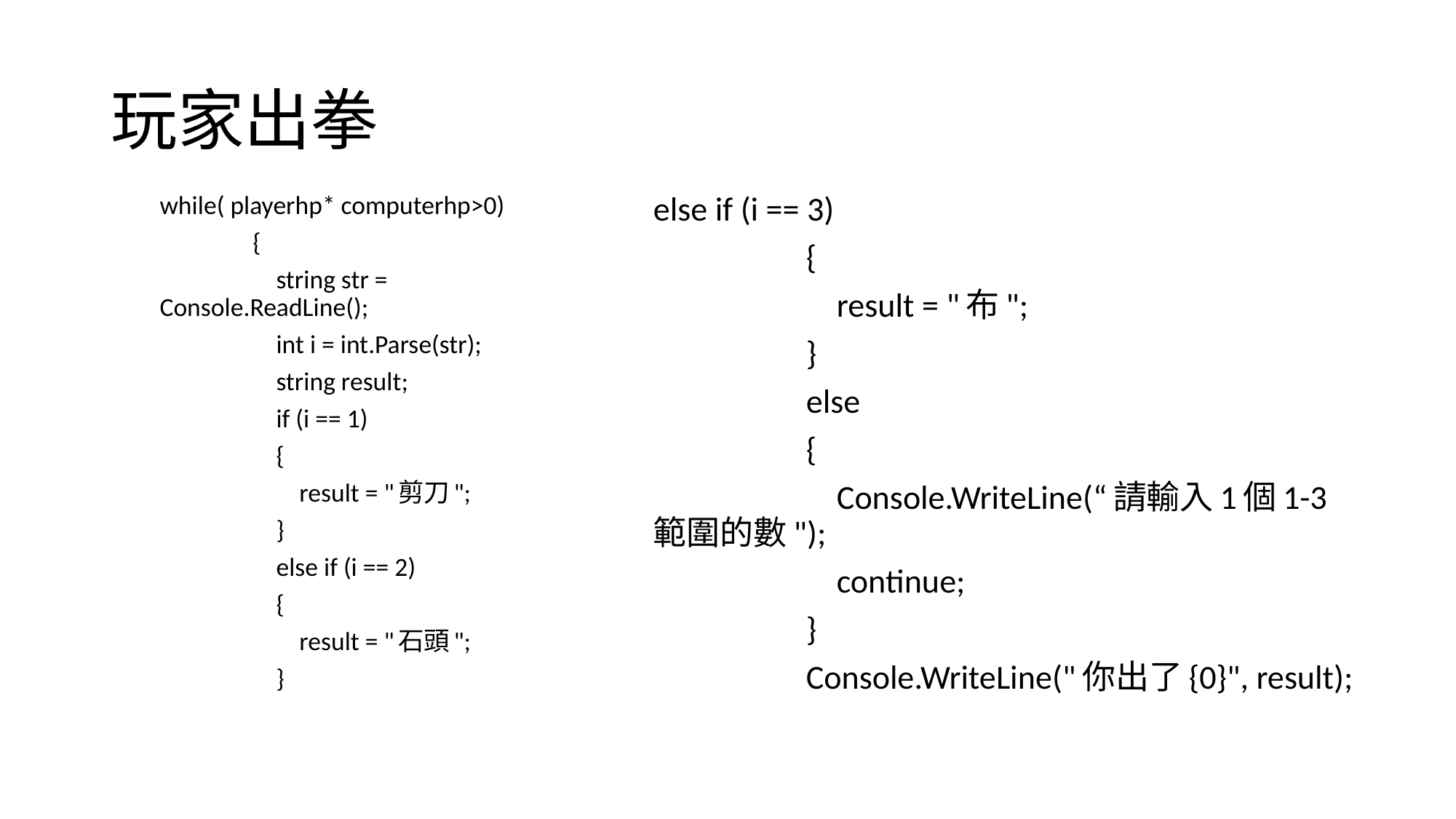

# 玩家出拳
while( playerhp* computerhp>0)
                {
                    string str = Console.ReadLine();
                    int i = int.Parse(str);
                    string result;
                    if (i == 1)
                    {
                        result = "剪刀";
                    }
                    else if (i == 2)
                    {
                        result = "石頭";
                    }
else if (i == 3)
                    {
                        result = "布";
                    }
                    else
                    {
                        Console.WriteLine(“請輸入1個1-3範圍的數");
                        continue;
                    }
                    Console.WriteLine("你出了{0}", result);